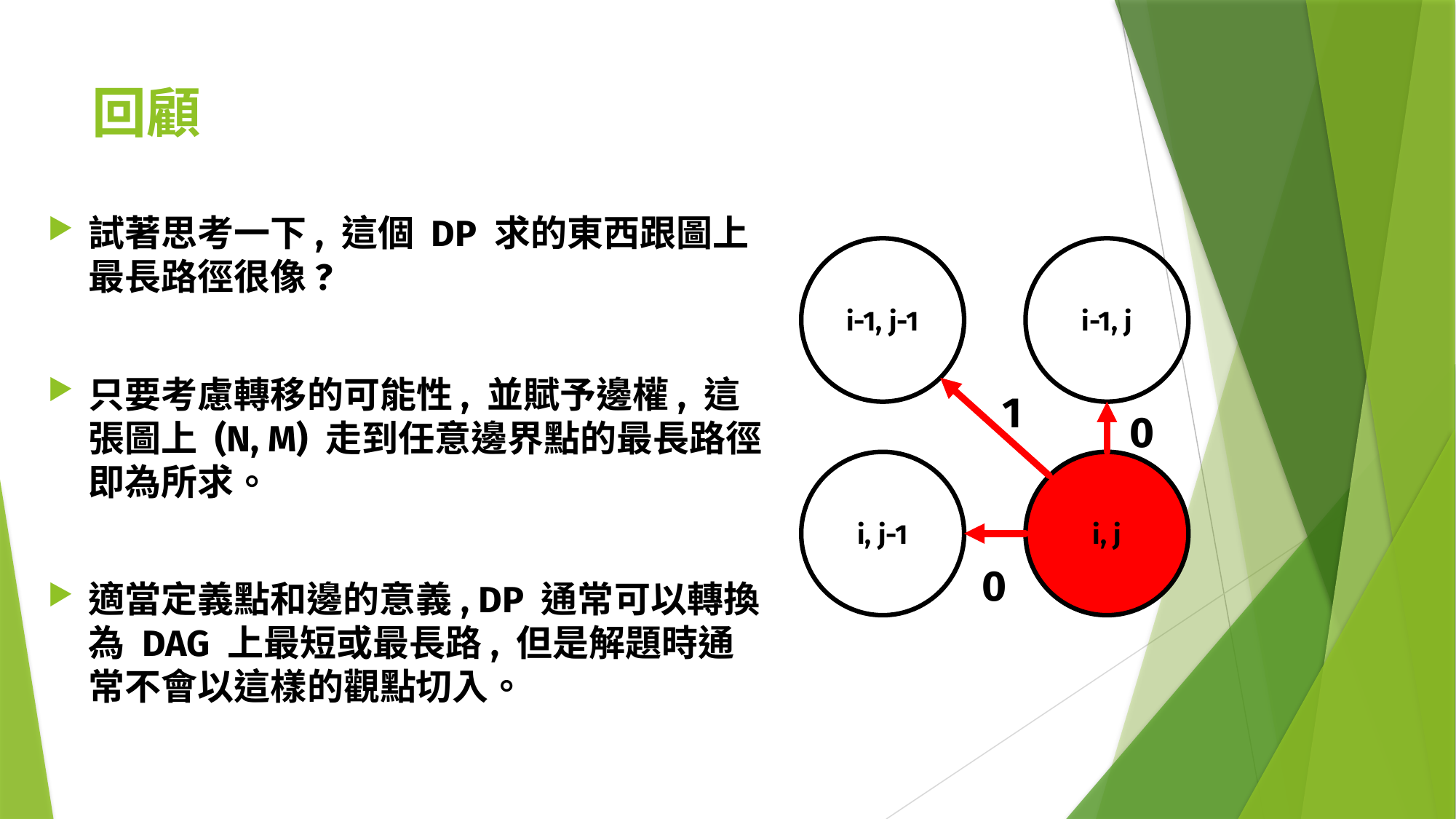

# 回顧
試著思考一下, 這個 DP 求的東西跟圖上最長路徑很像?

只要考慮轉移的可能性, 並賦予邊權, 這張圖上 (N, M) 走到任意邊界點的最長路徑即為所求。

適當定義點和邊的意義, DP 通常可以轉換為 DAG 上最短或最長路, 但是解題時通常不會以這樣的觀點切入。
i-1, j-1
i-1, j
1
0
i, j-1
i, j
0